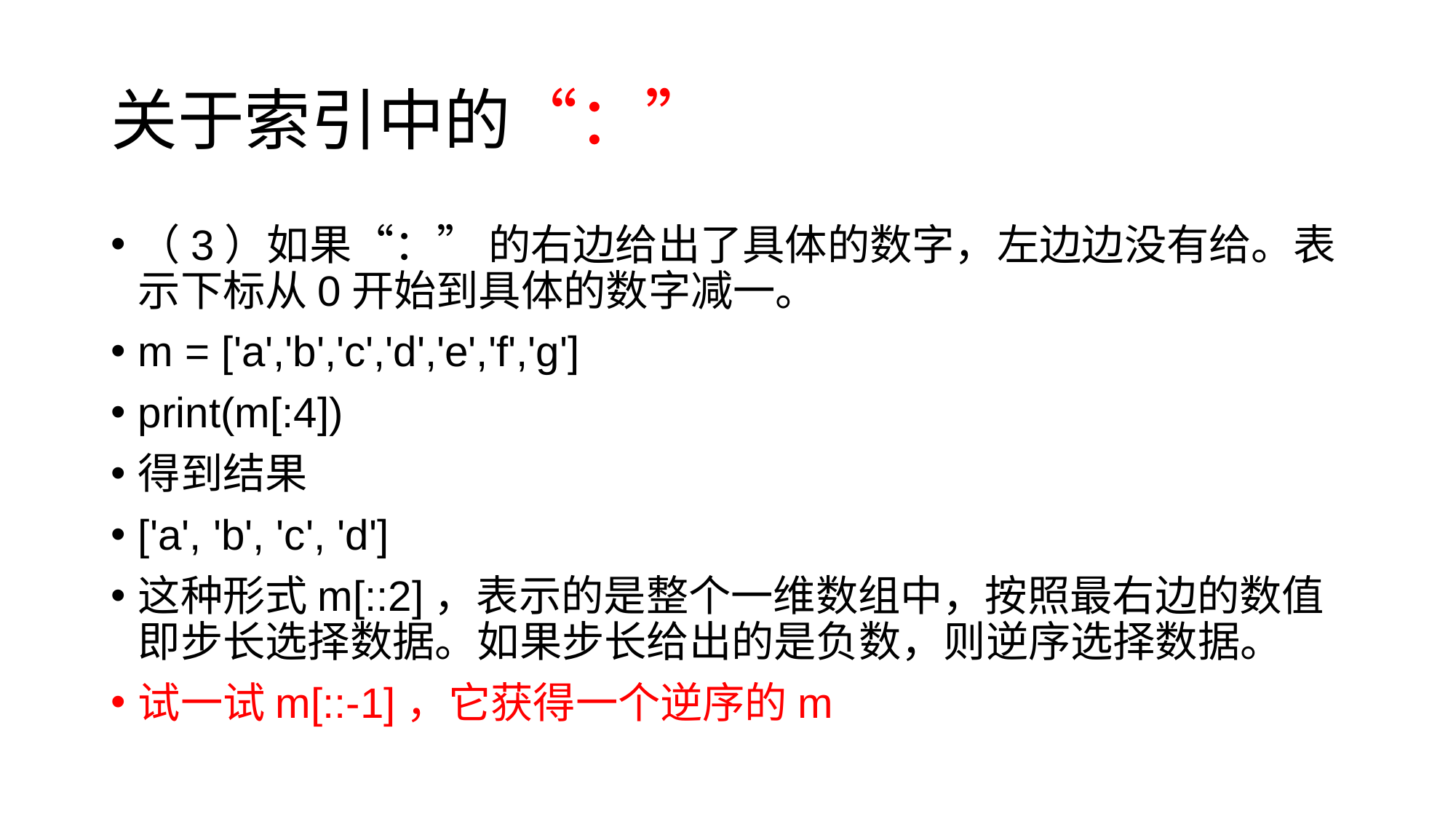

# 关于索引中的“：”
（3）如果“：” 的右边给出了具体的数字，左边边没有给。表示下标从0开始到具体的数字减一。
m = ['a','b','c','d','e','f','g']
print(m[:4])
得到结果
['a', 'b', 'c', 'd']
这种形式m[::2]，表示的是整个一维数组中，按照最右边的数值即步长选择数据。如果步长给出的是负数，则逆序选择数据。
试一试m[::-1]，它获得一个逆序的m